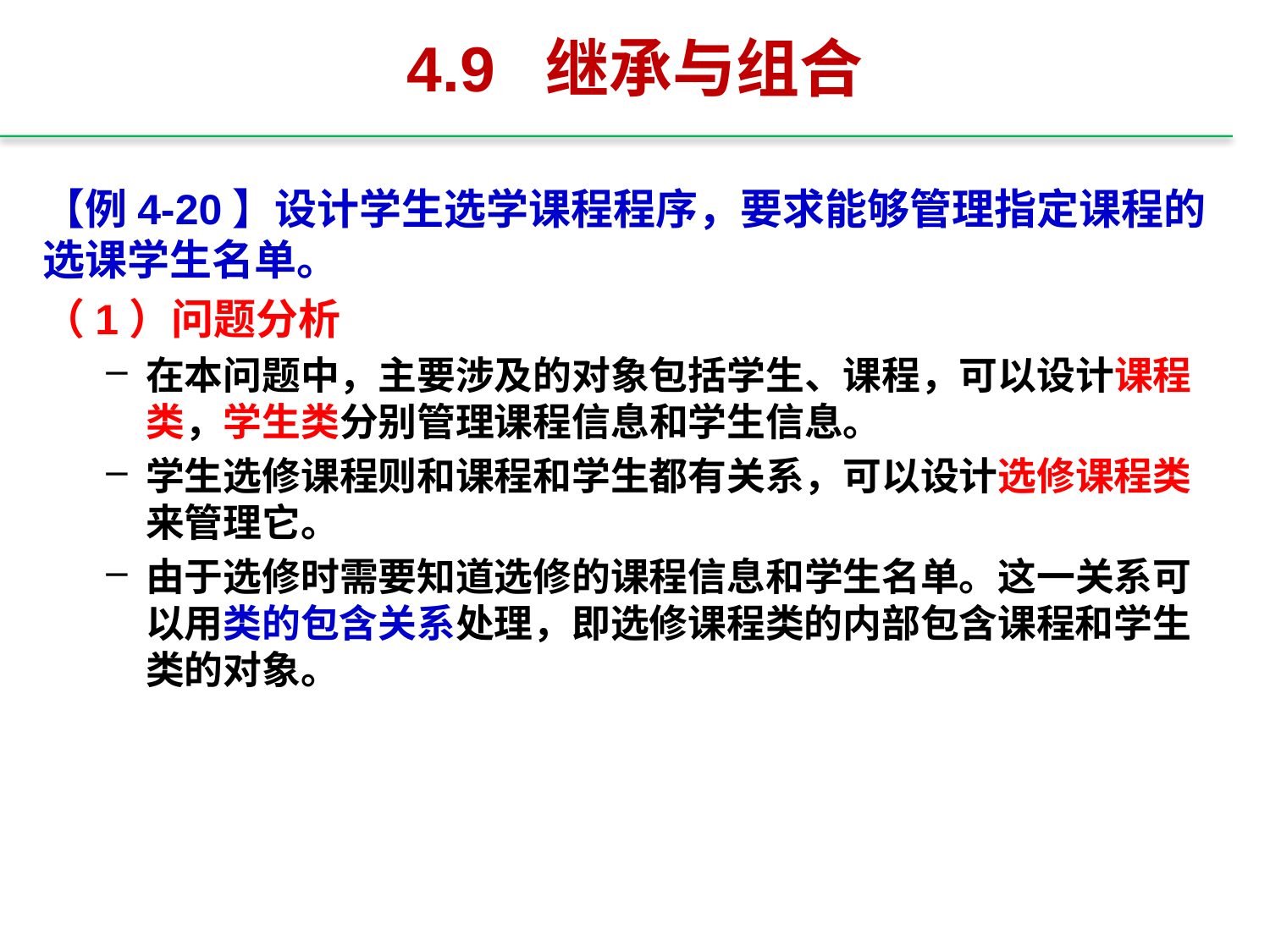

# 4.9  继承与组合
【例4-20】设计学生选学课程程序，要求能够管理指定课程的选课学生名单。
（1）问题分析
在本问题中，主要涉及的对象包括学生、课程，可以设计课程类，学生类分别管理课程信息和学生信息。
学生选修课程则和课程和学生都有关系，可以设计选修课程类来管理它。
由于选修时需要知道选修的课程信息和学生名单。这一关系可以用类的包含关系处理，即选修课程类的内部包含课程和学生类的对象。